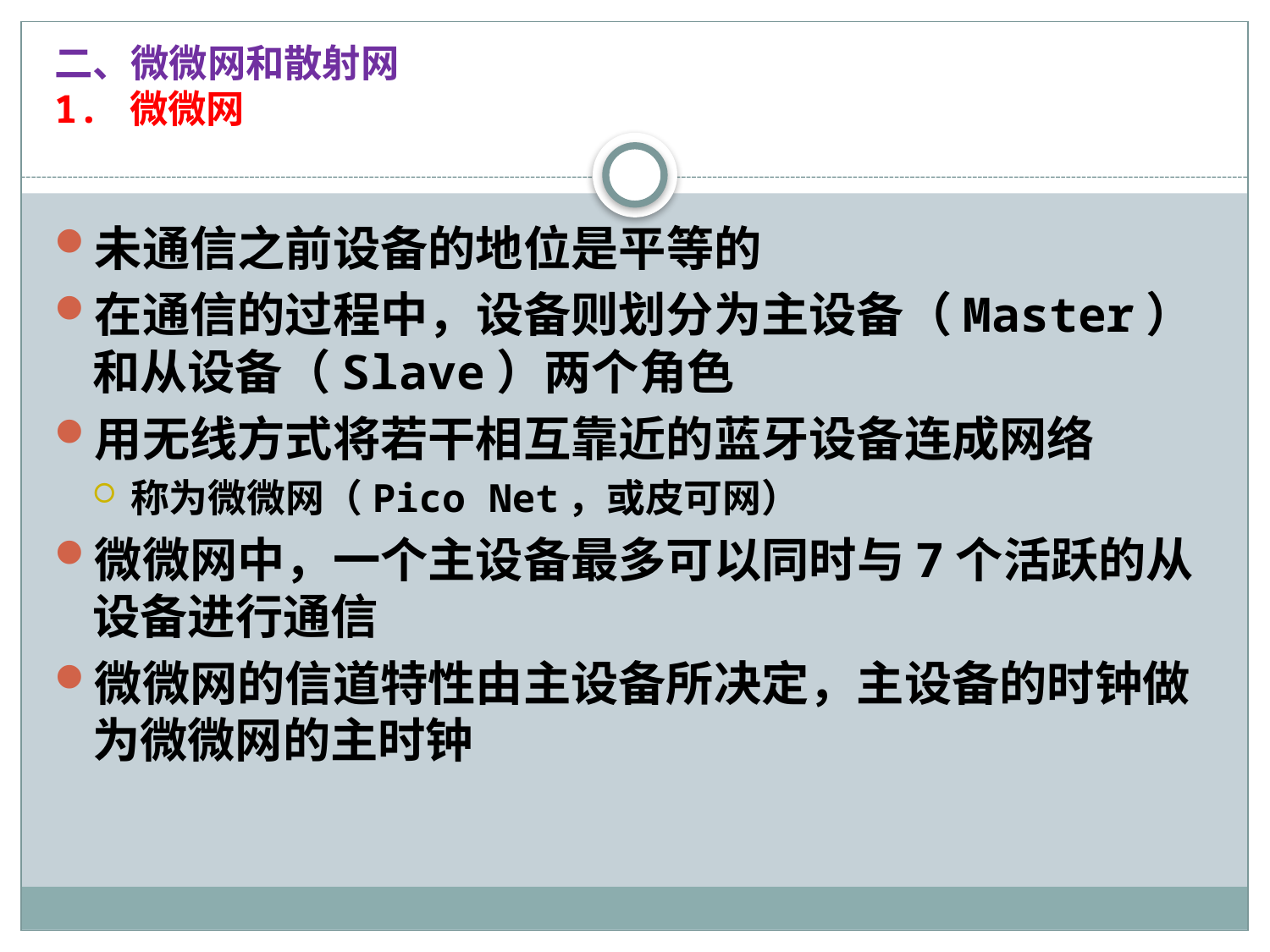

# 二、微微网和散射网 1. 微微网
未通信之前设备的地位是平等的
在通信的过程中，设备则划分为主设备（Master）和从设备（Slave）两个角色
用无线方式将若干相互靠近的蓝牙设备连成网络
称为微微网（Pico Net，或皮可网）
微微网中，一个主设备最多可以同时与7个活跃的从设备进行通信
微微网的信道特性由主设备所决定，主设备的时钟做为微微网的主时钟